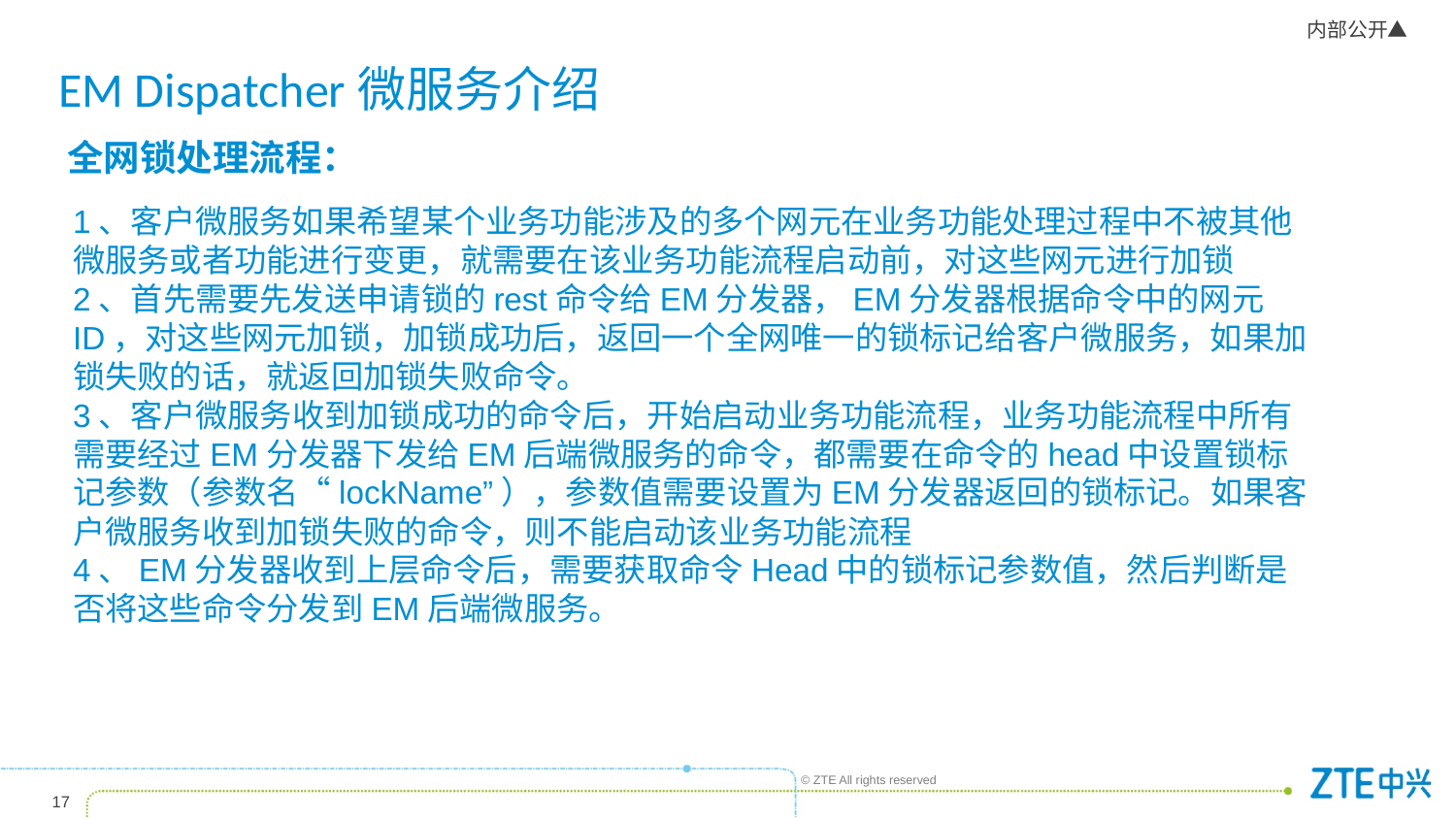

EM Dispatcher微服务介绍
全网锁处理流程：

1、客户微服务如果希望某个业务功能涉及的多个网元在业务功能处理过程中不被其他微服务或者功能进行变更，就需要在该业务功能流程启动前，对这些网元进行加锁
2、首先需要先发送申请锁的rest命令给EM分发器，EM分发器根据命令中的网元ID，对这些网元加锁，加锁成功后，返回一个全网唯一的锁标记给客户微服务，如果加锁失败的话，就返回加锁失败命令。
3、客户微服务收到加锁成功的命令后，开始启动业务功能流程，业务功能流程中所有需要经过EM分发器下发给EM后端微服务的命令，都需要在命令的head中设置锁标记参数（参数名“lockName”），参数值需要设置为EM分发器返回的锁标记。如果客户微服务收到加锁失败的命令，则不能启动该业务功能流程
4、EM分发器收到上层命令后，需要获取命令Head中的锁标记参数值，然后判断是否将这些命令分发到EM后端微服务。